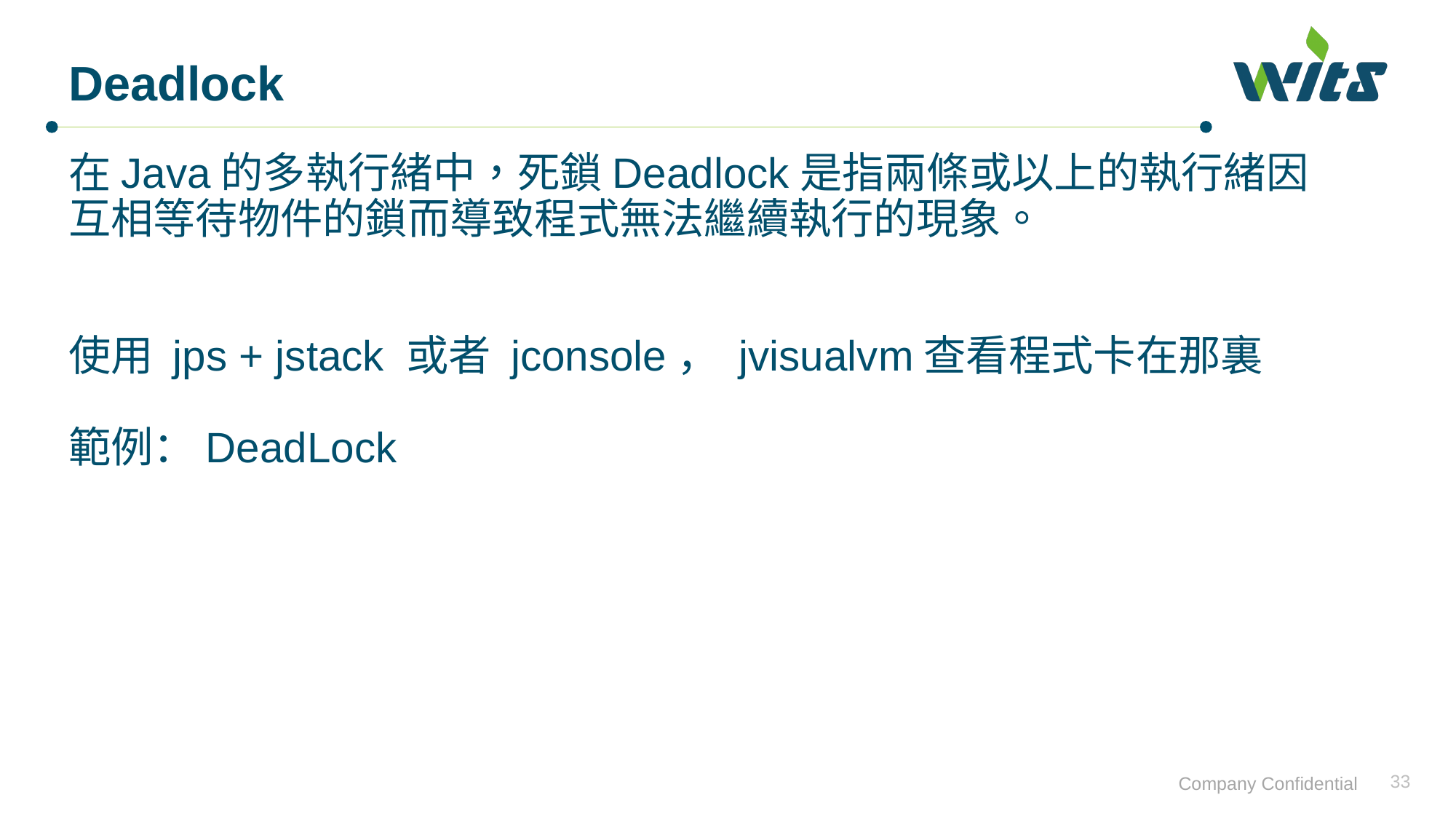

# Deadlock
在Java的多執行緒中，死鎖Deadlock是指兩條或以上的執行緒因互相等待物件的鎖而導致程式無法繼續執行的現象。

使用 jps + jstack 或者 jconsole， jvisualvm查看程式卡在那裏

範例：DeadLock

33